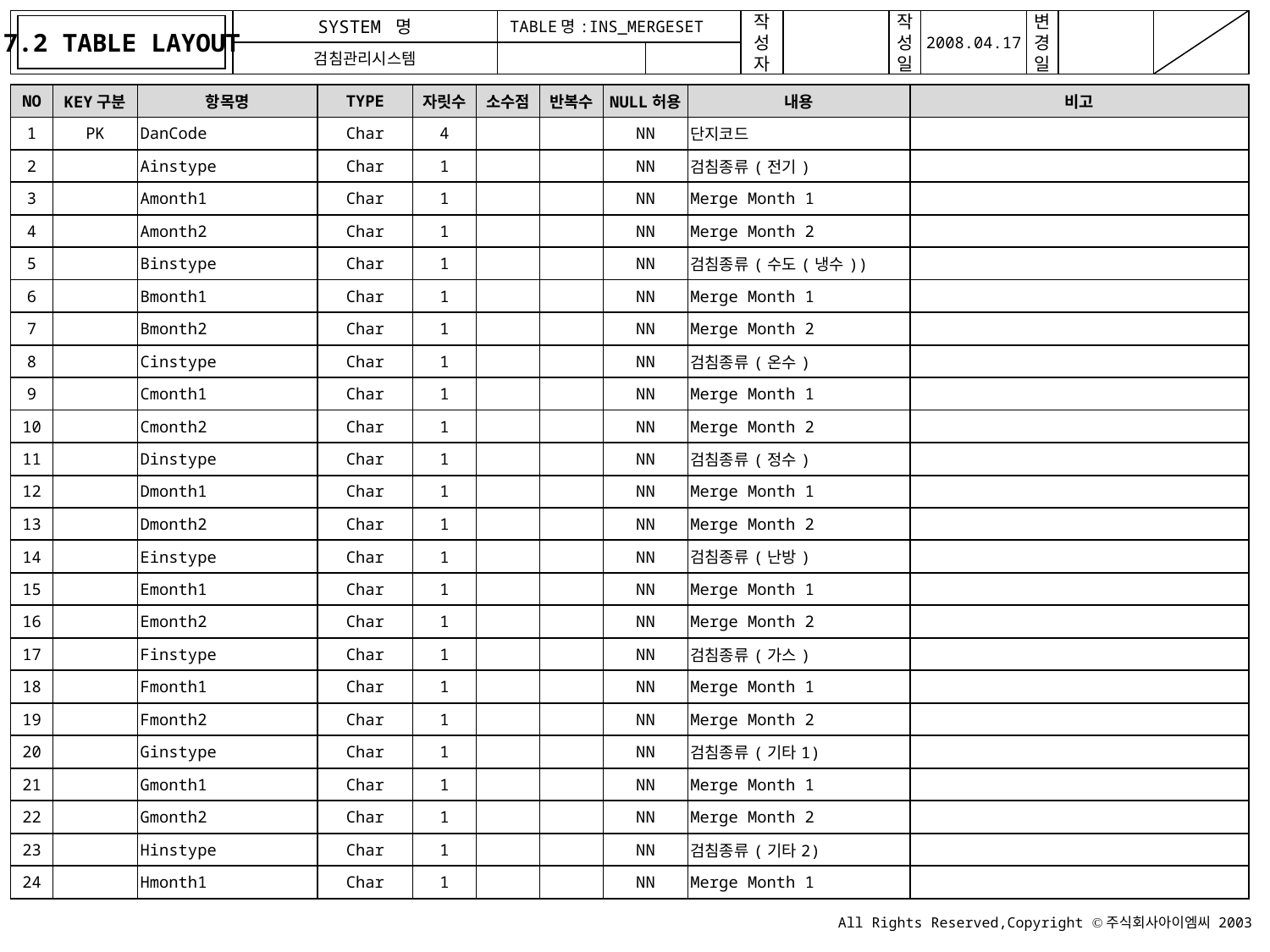

7.2 TABLE LAYOUT
TABLE명:INS_MERGESET
| NO | KEY구분 | 항목명 | TYPE | 자릿수 | 소수점 | 반복수 | NULL허용 | 내용 | 비고 |
| --- | --- | --- | --- | --- | --- | --- | --- | --- | --- |
| 1 | PK | DanCode | Char | 4 |  |  | NN | 단지코드 |  |
| 2 |  | Ainstype | Char | 1 |  |  | NN | 검침종류(전기) |  |
| 3 |  | Amonth1 | Char | 1 |  |  | NN | Merge Month 1 |  |
| 4 |  | Amonth2 | Char | 1 |  |  | NN | Merge Month 2 |  |
| 5 |  | Binstype | Char | 1 |  |  | NN | 검침종류(수도(냉수)) |  |
| 6 |  | Bmonth1 | Char | 1 |  |  | NN | Merge Month 1 |  |
| 7 |  | Bmonth2 | Char | 1 |  |  | NN | Merge Month 2 |  |
| 8 |  | Cinstype | Char | 1 |  |  | NN | 검침종류(온수) |  |
| 9 |  | Cmonth1 | Char | 1 |  |  | NN | Merge Month 1 |  |
| 10 |  | Cmonth2 | Char | 1 |  |  | NN | Merge Month 2 |  |
| 11 |  | Dinstype | Char | 1 |  |  | NN | 검침종류(정수) |  |
| 12 |  | Dmonth1 | Char | 1 |  |  | NN | Merge Month 1 |  |
| 13 |  | Dmonth2 | Char | 1 |  |  | NN | Merge Month 2 |  |
| 14 |  | Einstype | Char | 1 |  |  | NN | 검침종류(난방) |  |
| 15 |  | Emonth1 | Char | 1 |  |  | NN | Merge Month 1 |  |
| 16 |  | Emonth2 | Char | 1 |  |  | NN | Merge Month 2 |  |
| 17 |  | Finstype | Char | 1 |  |  | NN | 검침종류(가스) |  |
| 18 |  | Fmonth1 | Char | 1 |  |  | NN | Merge Month 1 |  |
| 19 |  | Fmonth2 | Char | 1 |  |  | NN | Merge Month 2 |  |
| 20 |  | Ginstype | Char | 1 |  |  | NN | 검침종류(기타1) |  |
| 21 |  | Gmonth1 | Char | 1 |  |  | NN | Merge Month 1 |  |
| 22 |  | Gmonth2 | Char | 1 |  |  | NN | Merge Month 2 |  |
| 23 |  | Hinstype | Char | 1 |  |  | NN | 검침종류(기타2) |  |
| 24 |  | Hmonth1 | Char | 1 |  |  | NN | Merge Month 1 |  |